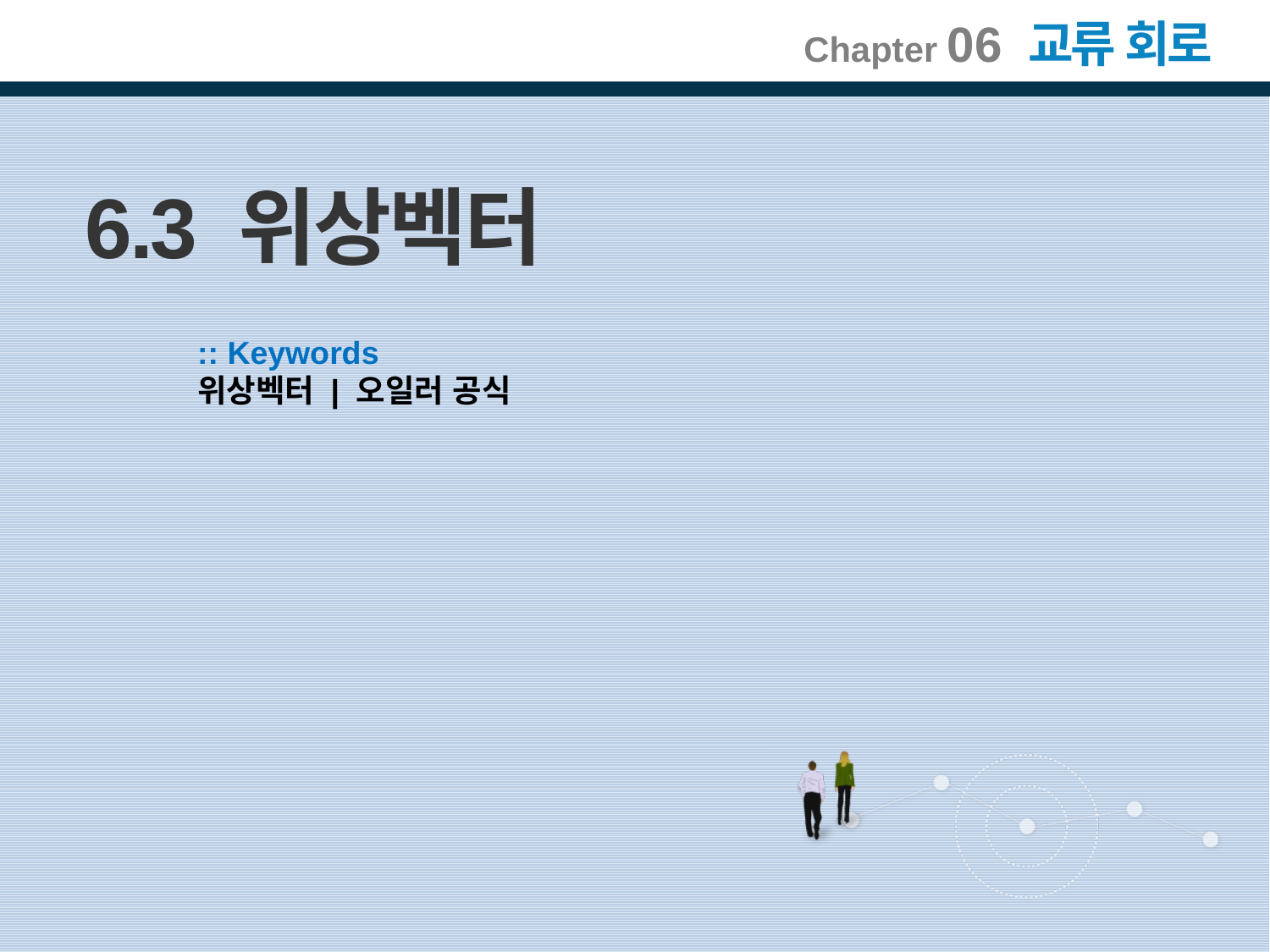

6.3 위상벡터
:: Keywords
위상벡터 | 오일러 공식